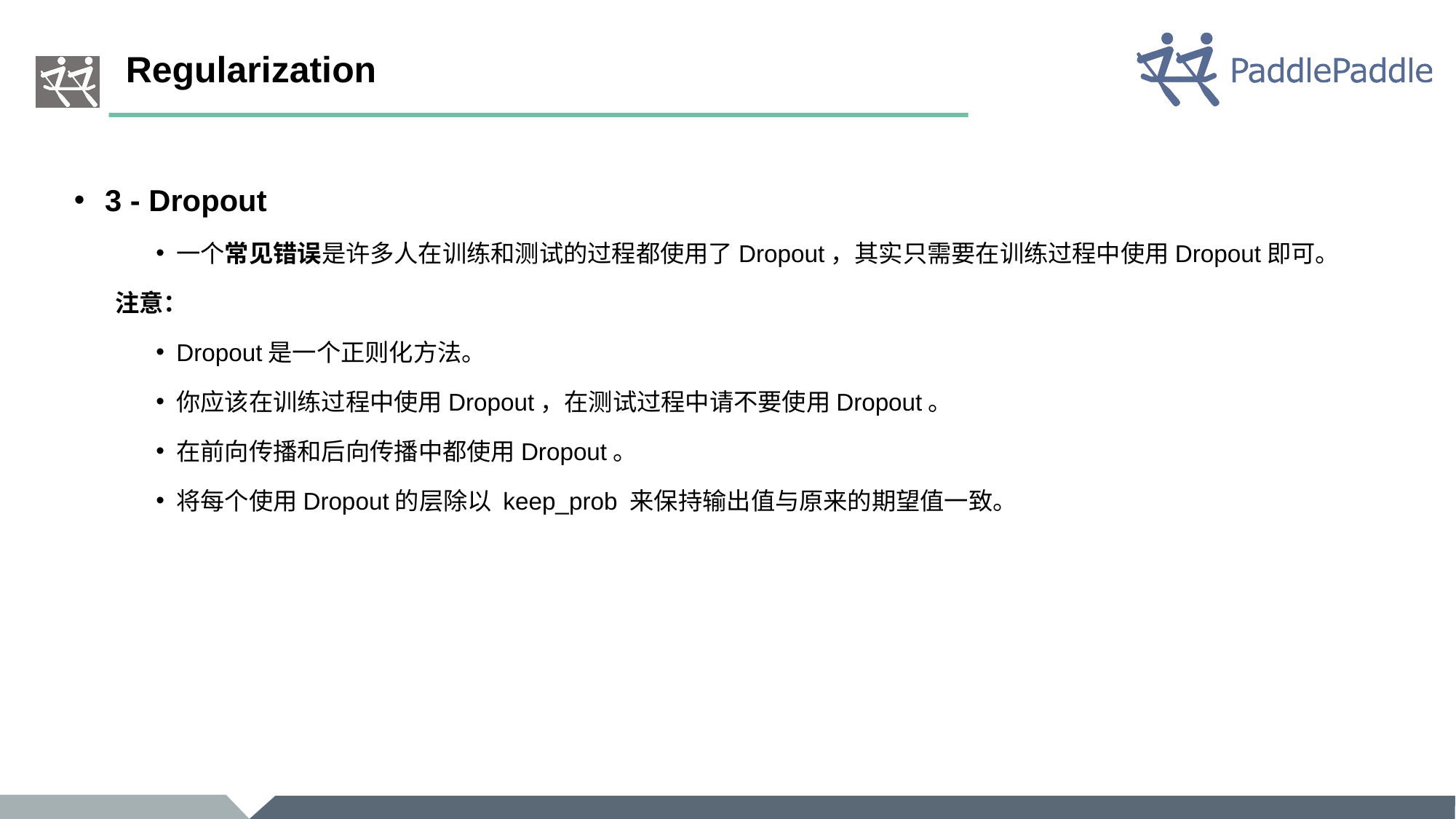

# Regularization
3 - Dropout
一个常见错误是许多人在训练和测试的过程都使用了Dropout，其实只需要在训练过程中使用Dropout即可。
注意：
Dropout是一个正则化方法。
你应该在训练过程中使用Dropout，在测试过程中请不要使用Dropout。
在前向传播和后向传播中都使用Dropout。
将每个使用Dropout的层除以 keep_prob 来保持输出值与原来的期望值一致。